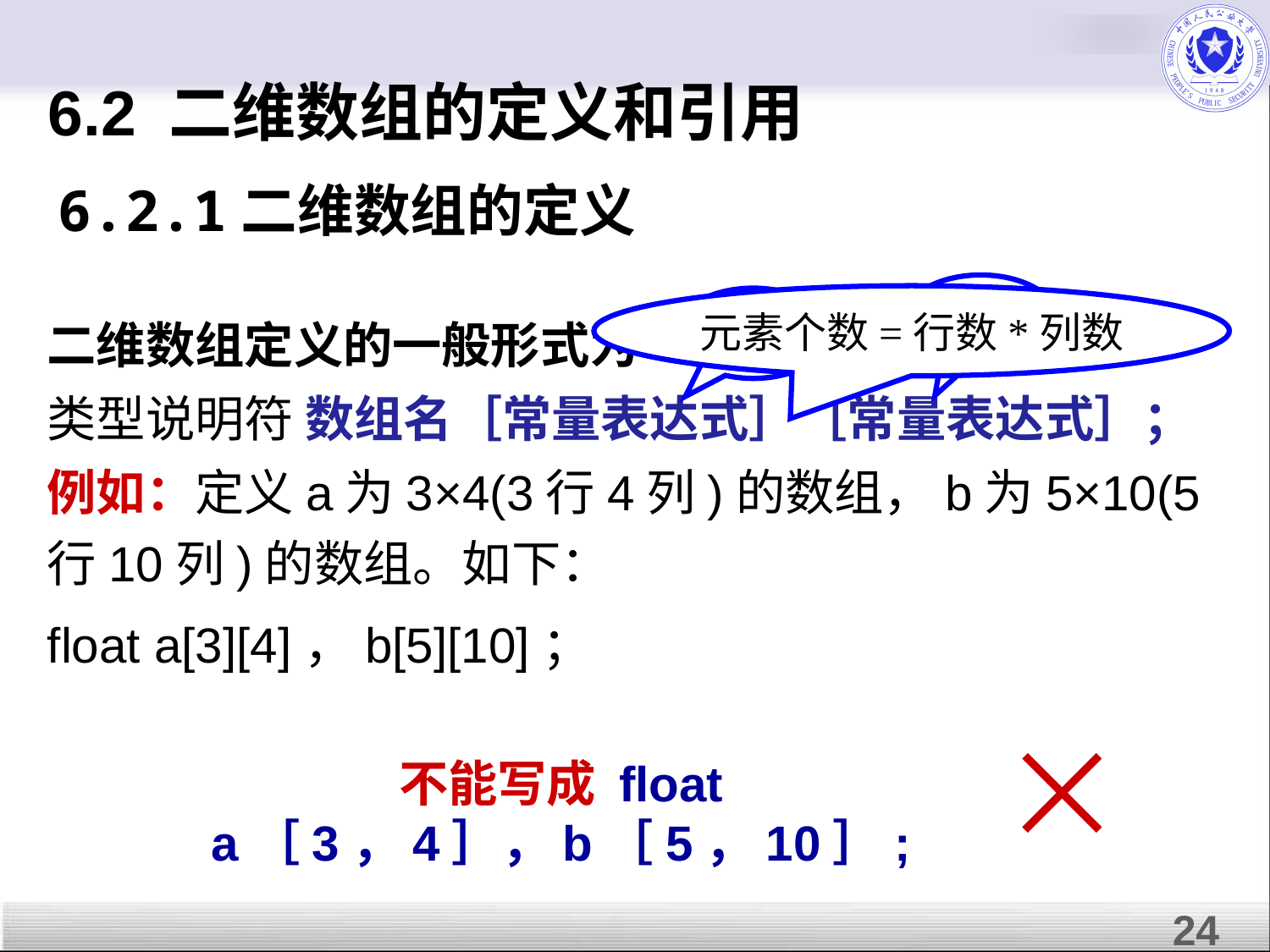

# 6.2 二维数组的定义和引用
6.2.1二维数组的定义
列数
元素个数=行数*列数
行数
二维数组定义的一般形式为
类型说明符 数组名［常量表达式］［常量表达式］；
例如：定义a为3×4(3行4列)的数组，b为5×10(5行10列)的数组。如下：
float a[3][4]，b[5][10]；
不能写成 float a［3，4］，b［5，10］;